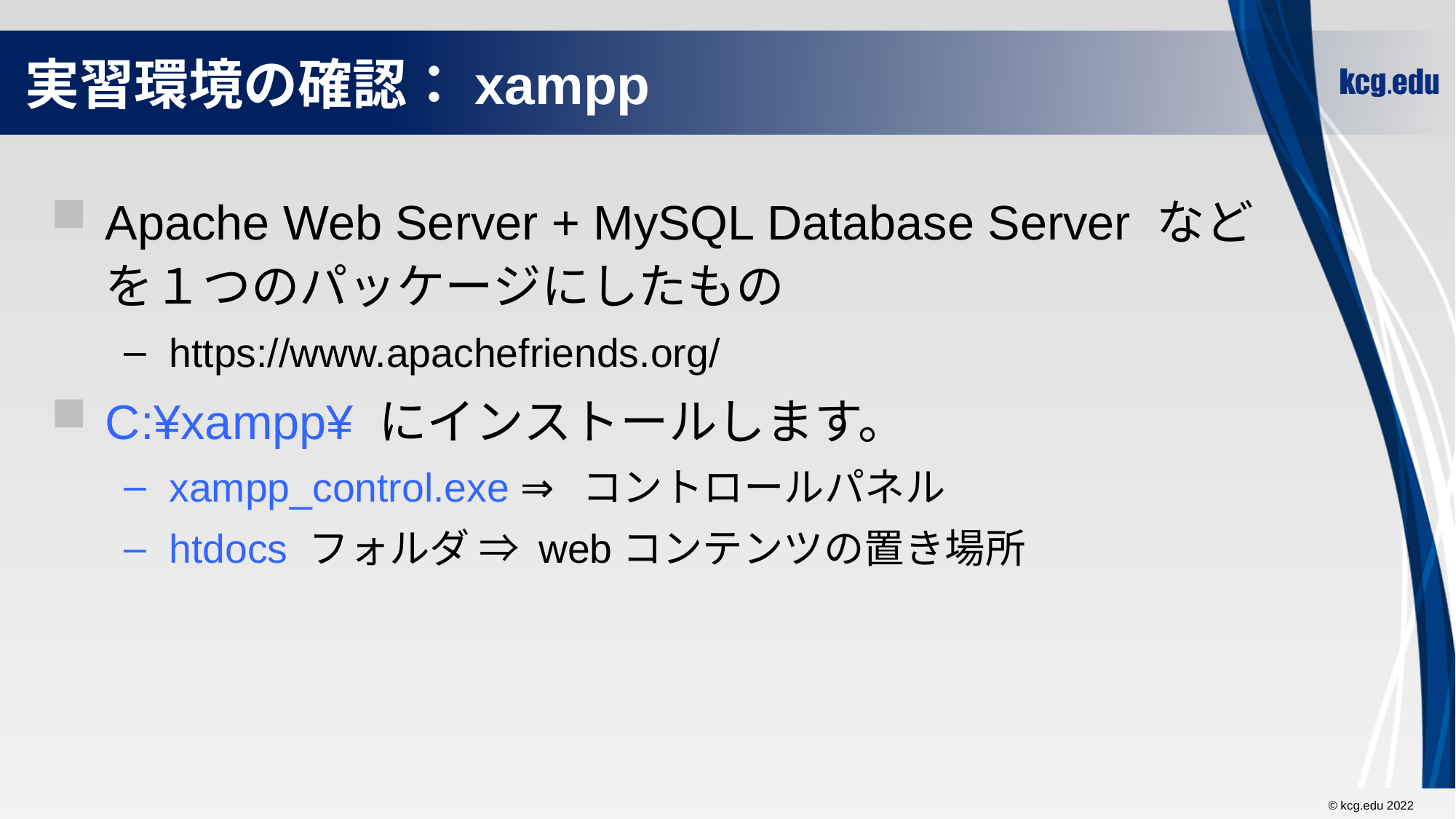

# 実習環境の確認：xampp
Apache Web Server + MySQL Database Server などを１つのパッケージにしたもの
https://www.apachefriends.org/
C:¥xampp¥ にインストールします。
xampp_control.exe ⇒ コントロールパネル
htdocs フォルダ ⇒ webコンテンツの置き場所